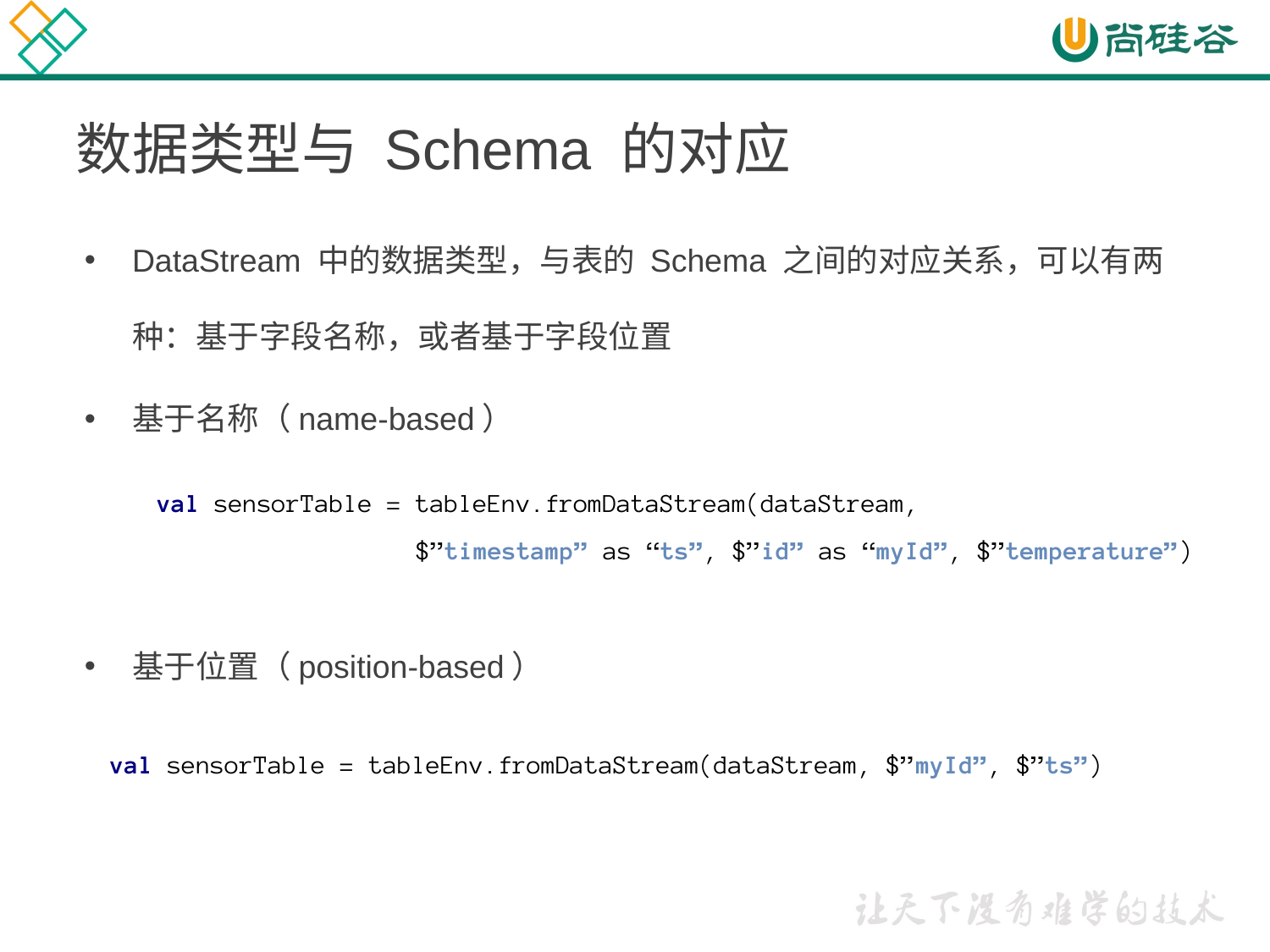

数据类型与 Schema 的对应
DataStream 中的数据类型，与表的 Schema 之间的对应关系，可以有两种：基于字段名称，或者基于字段位置
基于名称（name-based）

基于位置（position-based）
val sensorTable = tableEnv.fromDataStream(dataStream,
                  $”timestamp” as “ts”, $”id” as “myId”, $”temperature”)
val sensorTable = tableEnv.fromDataStream(dataStream, $”myId”, $”ts”)